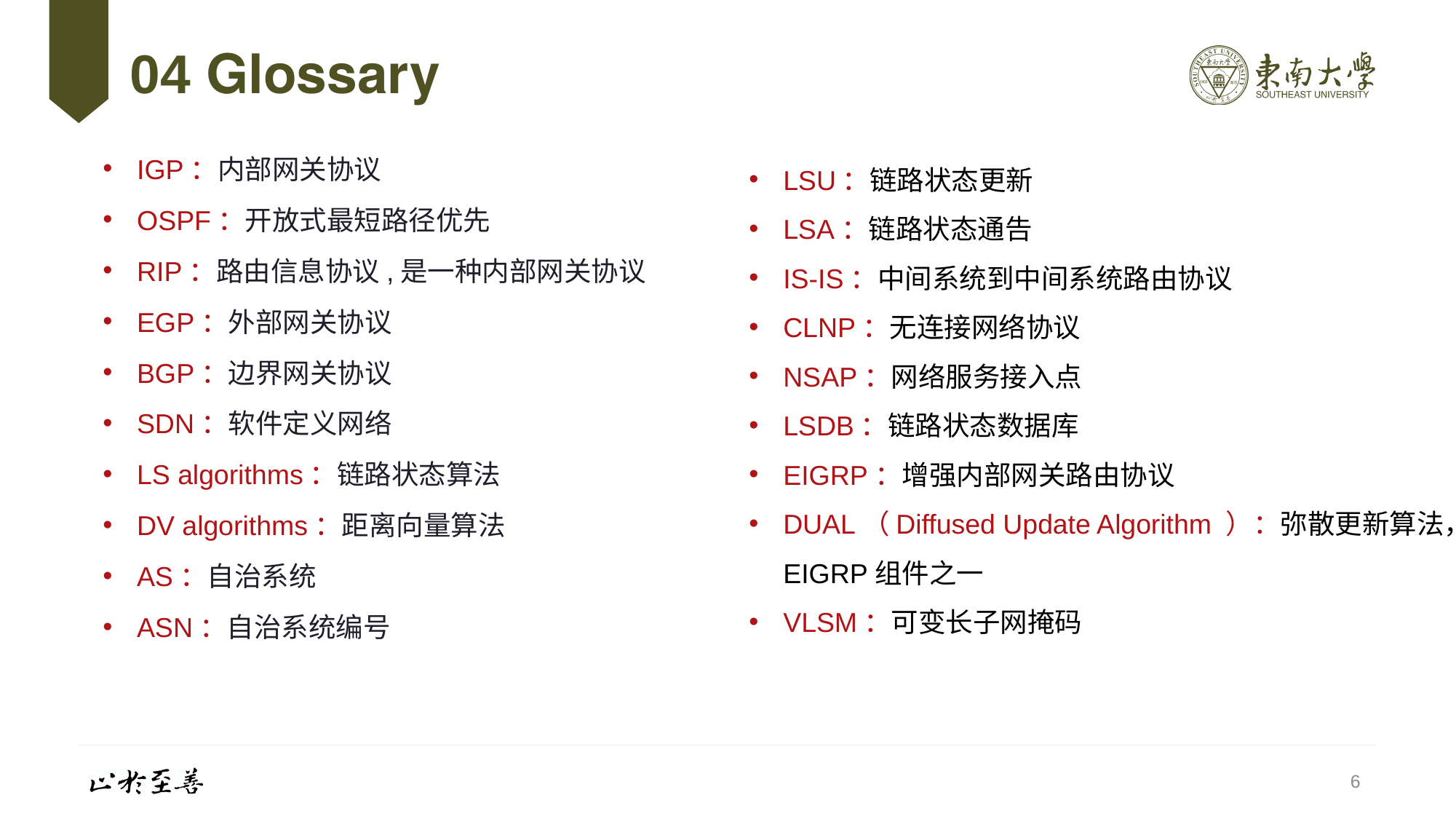

# 04 Glossary
LSU：链路状态更新
LSA：链路状态通告
IS-IS：中间系统到中间系统路由协议
CLNP：无连接网络协议
NSAP：网络服务接入点
LSDB：链路状态数据库
EIGRP：增强内部网关路由协议
DUAL（Diffused Update Algorithm ）：弥散更新算法，EIGRP组件之一
VLSM：可变长子网掩码
IGP：内部网关协议
OSPF：开放式最短路径优先
RIP：路由信息协议,是一种内部网关协议
EGP：外部网关协议
BGP：边界网关协议
SDN：软件定义网络
LS algorithms：链路状态算法
DV algorithms：距离向量算法
AS：自治系统
ASN：自治系统编号
6